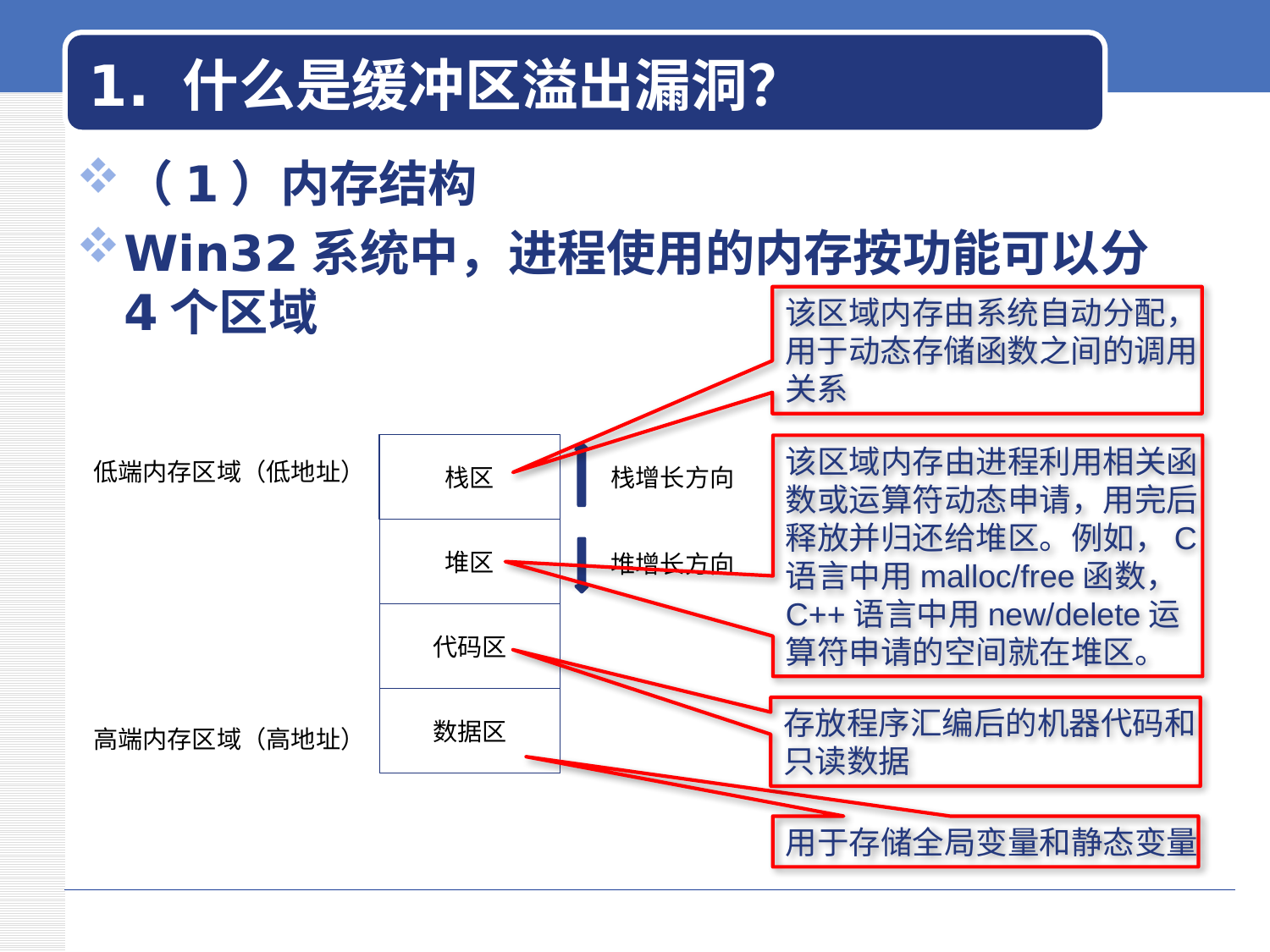

# 1. 什么是缓冲区溢出漏洞？
（1）内存结构
Win32系统中，进程使用的内存按功能可以分4个区域
该区域内存由系统自动分配，用于动态存储函数之间的调用关系

栈区
低端内存区域（低地址）

栈增长方向
堆区
堆增长方向

代码区
数据区
高端内存区域（高地址）
该区域内存由进程利用相关函数或运算符动态申请，用完后释放并归还给堆区。例如，C语言中用malloc/free函数，C++语言中用new/delete运算符申请的空间就在堆区。
存放程序汇编后的机器代码和只读数据
用于存储全局变量和静态变量